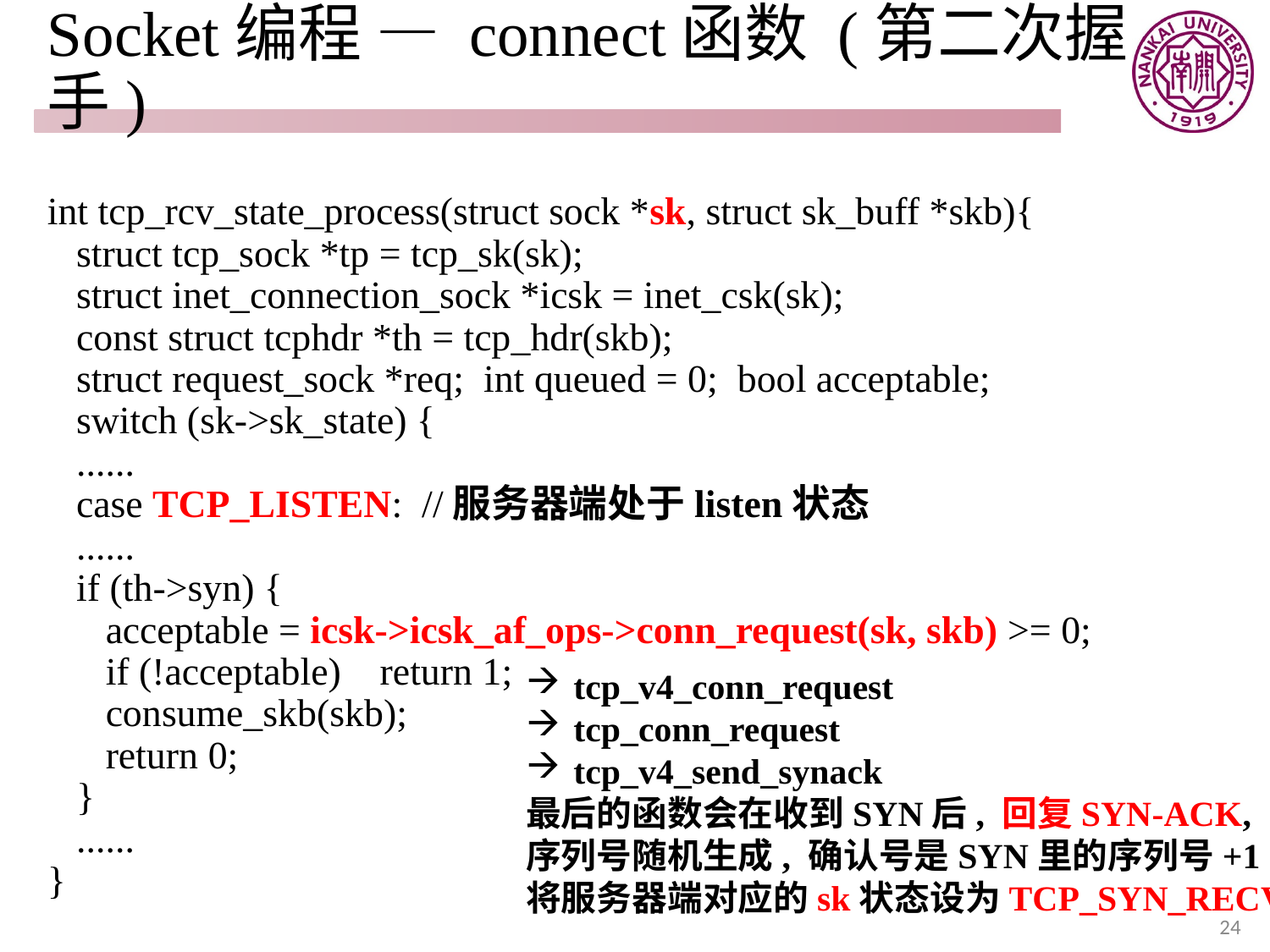

# Socket编程 — connect函数 (第二次握手)
int tcp_rcv_state_process(struct sock *sk, struct sk_buff *skb){
   struct tcp_sock *tp = tcp_sk(sk);
   struct inet_connection_sock *icsk = inet_csk(sk);
   const struct tcphdr *th = tcp_hdr(skb);
   struct request_sock *req;  int queued = 0;  bool acceptable;
   switch (sk->sk_state) {
   ......
   case TCP_LISTEN:  //服务器端处于listen状态
   ......
   if (th->syn) {
      acceptable = icsk->icsk_af_ops->conn_request(sk, skb) >= 0;
      if (!acceptable)    return 1;
      consume_skb(skb);
      return 0;
   }
   ......
}
tcp_v4_conn_request
tcp_conn_request
tcp_v4_send_synack
最后的函数会在收到SYN后, 回复SYN-ACK,
序列号随机生成, 确认号是SYN里的序列号+1
将服务器端对应的sk状态设为TCP_SYN_RECV

24